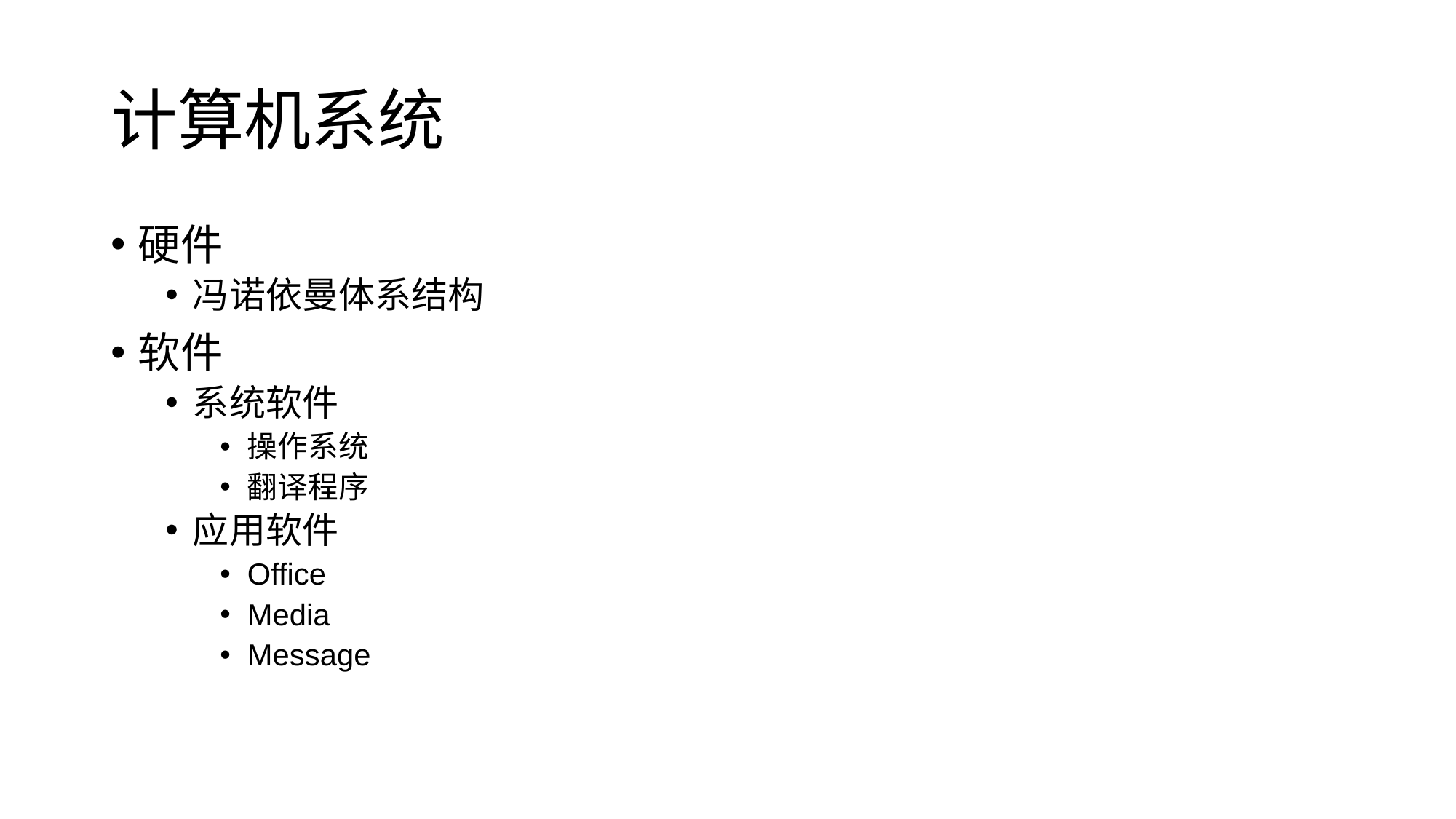

# 计算机系统
硬件
冯诺依曼体系结构
软件
系统软件
操作系统
翻译程序
应用软件
Office
Media
Message